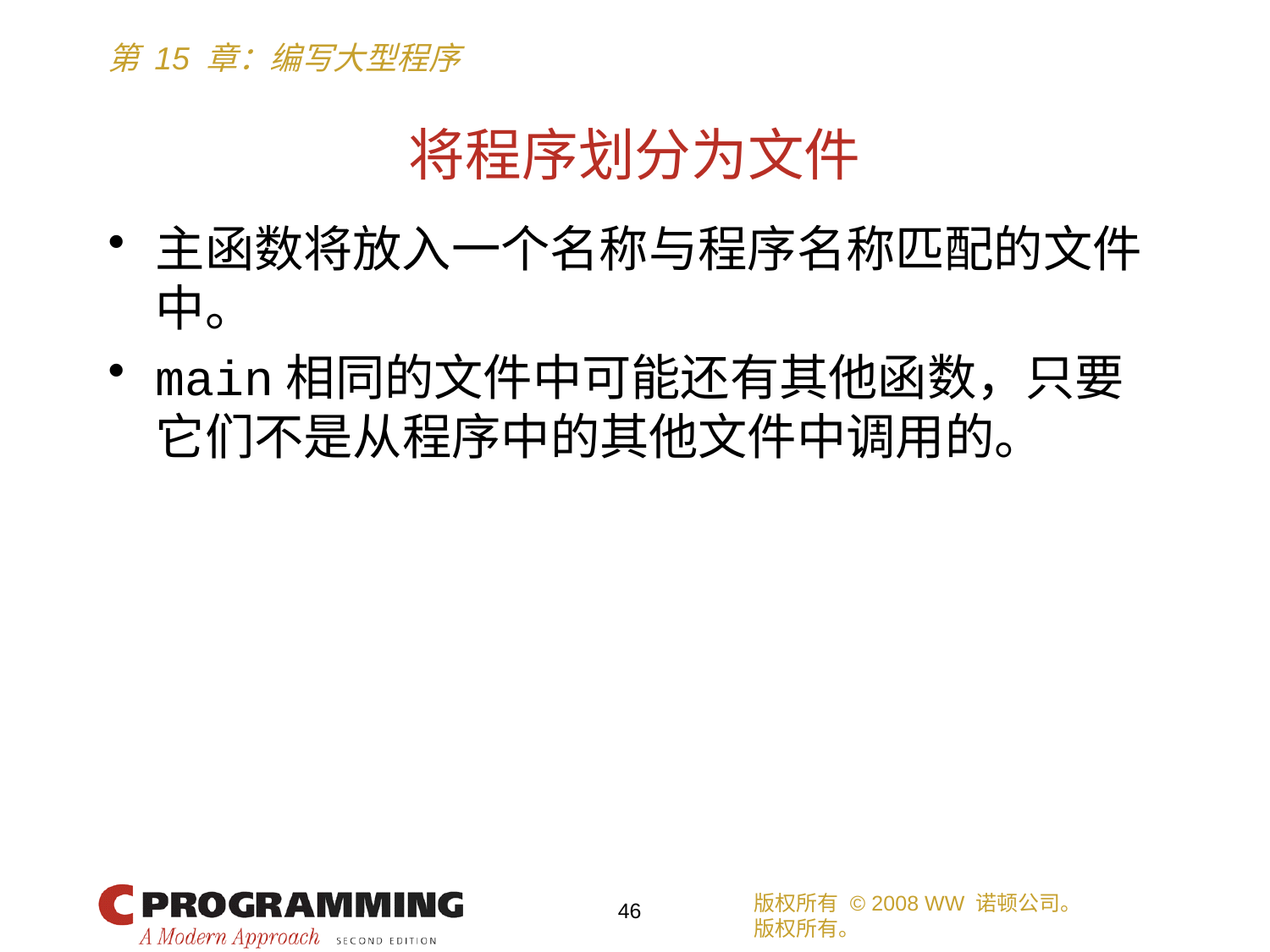

# 将程序划分为文件
主函数将放入一个名称与程序名称匹配的文件中。
main相同的文件中可能还有其他函数，只要它们不是从程序中的其他文件中调用的。
版权所有 © 2008 WW 诺顿公司。
版权所有。
46